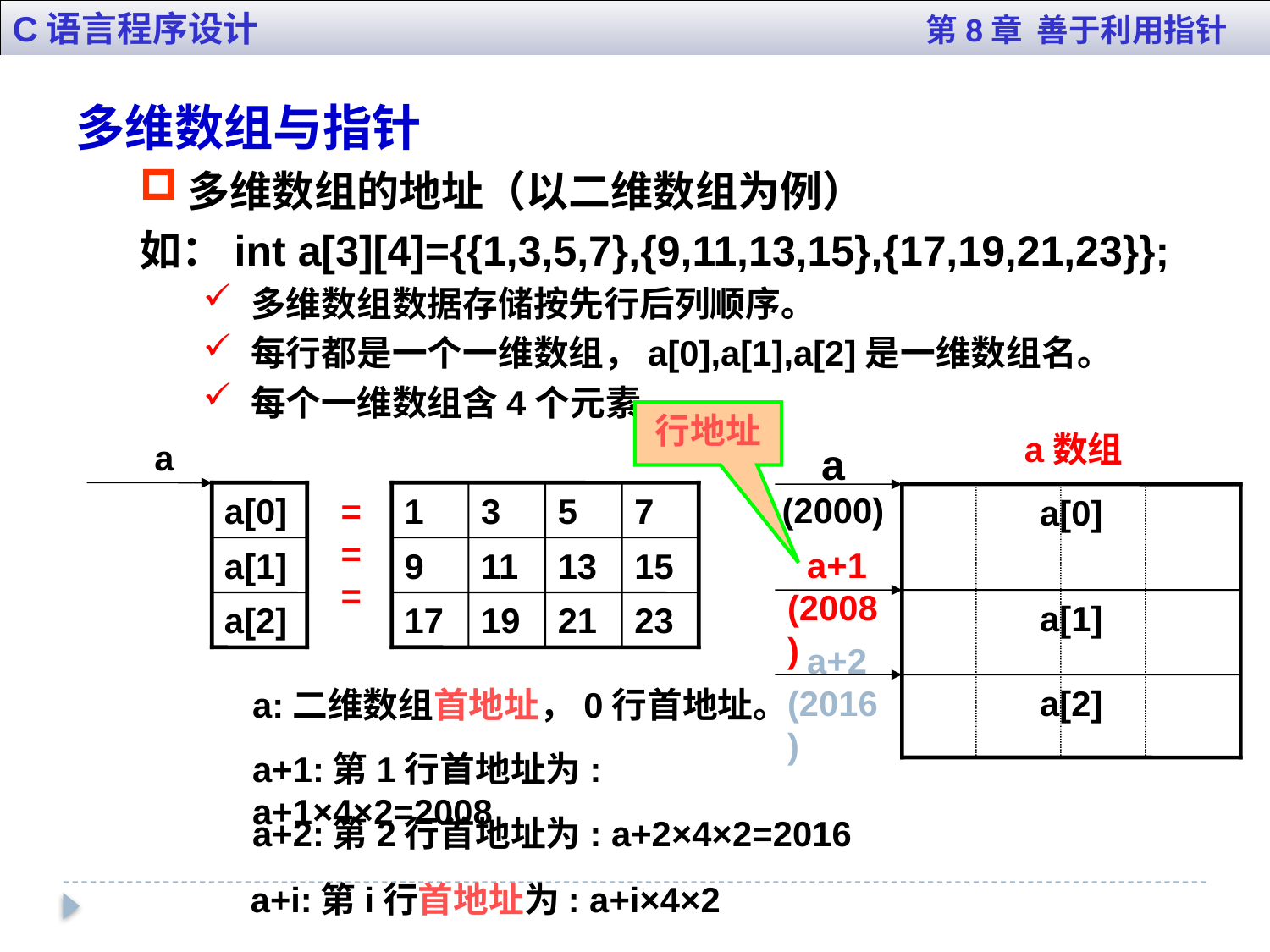

C语言程序设计                                                                                   第8章  善于利用指针
多维数组与指针
多维数组的地址（以二维数组为例）
如：int a[3][4]={{1,3,5,7},{9,11,13,15},{17,19,21,23}};
多维数组数据存储按先行后列顺序。
每行都是一个一维数组，a[0],a[1],a[2]是一维数组名。
每个一维数组含4个元素.
行地址
a数组
a
(2000)

a[0]

  a+1
(2008)

a[1]

  a+2
(2016)

a[2]

a

a[0]

=
=
=
1

3

5

7

a[1]

9

11
13
15
a[2]

17

19
21
23

a:二维数组首地址，0行首地址。
a+1:第1行首地址为: a+1×4×2=2008
a+2:第2行首地址为: a+2×4×2=2016
a+i:第i行首地址为: a+i×4×2